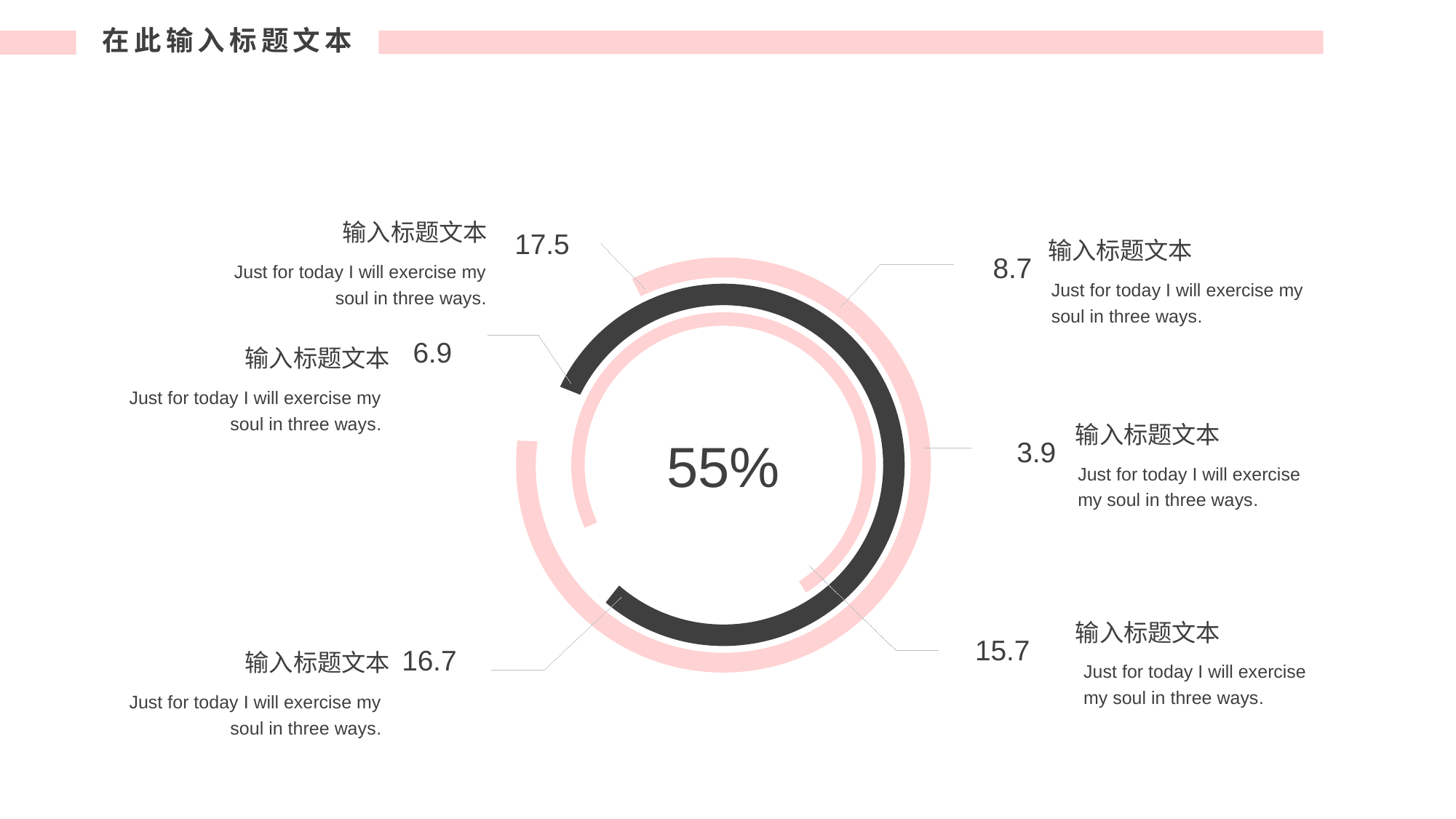

输入标题文本
输入标题文本
17.5

8.7
Just for today I will exercise my soul in three ways.

Just for today I will exercise my soul in three ways.

输入标题文本
6.9

Just for today I will exercise my soul in three ways.
输入标题文本
3.9
55%

Just for today I will exercise my soul in three ways.

输入标题文本

15.7
输入标题文本
16.7
Just for today I will exercise my soul in three ways.
Just for today I will exercise my soul in three ways.